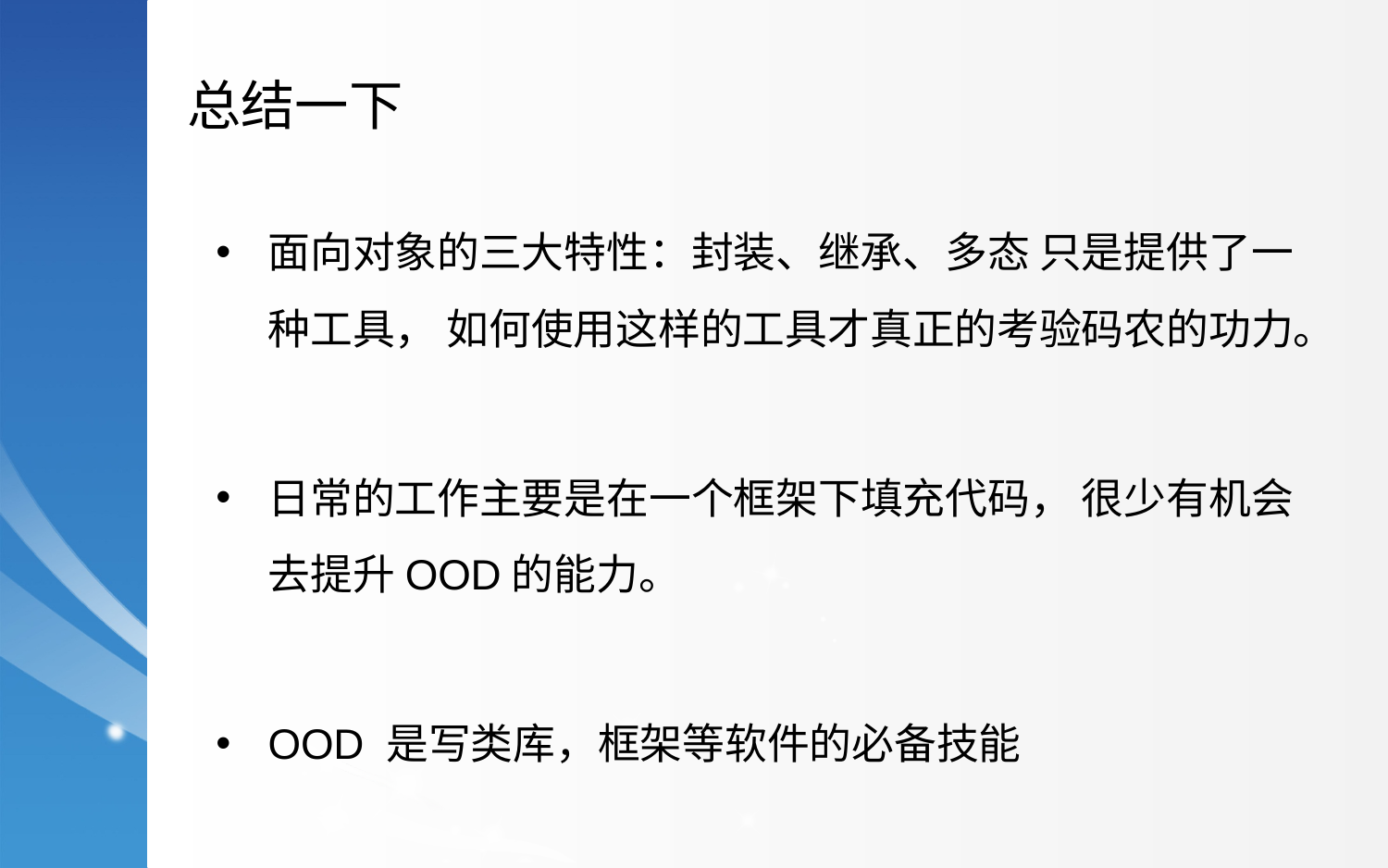

总结一下

面向对象的三大特性：封装、继承、多态 只是提供了一种工具， 如何使用这样的工具才真正的考验码农的功力。

日常的工作主要是在一个框架下填充代码， 很少有机会去提升OOD的能力。

OOD 是写类库，框架等软件的必备技能